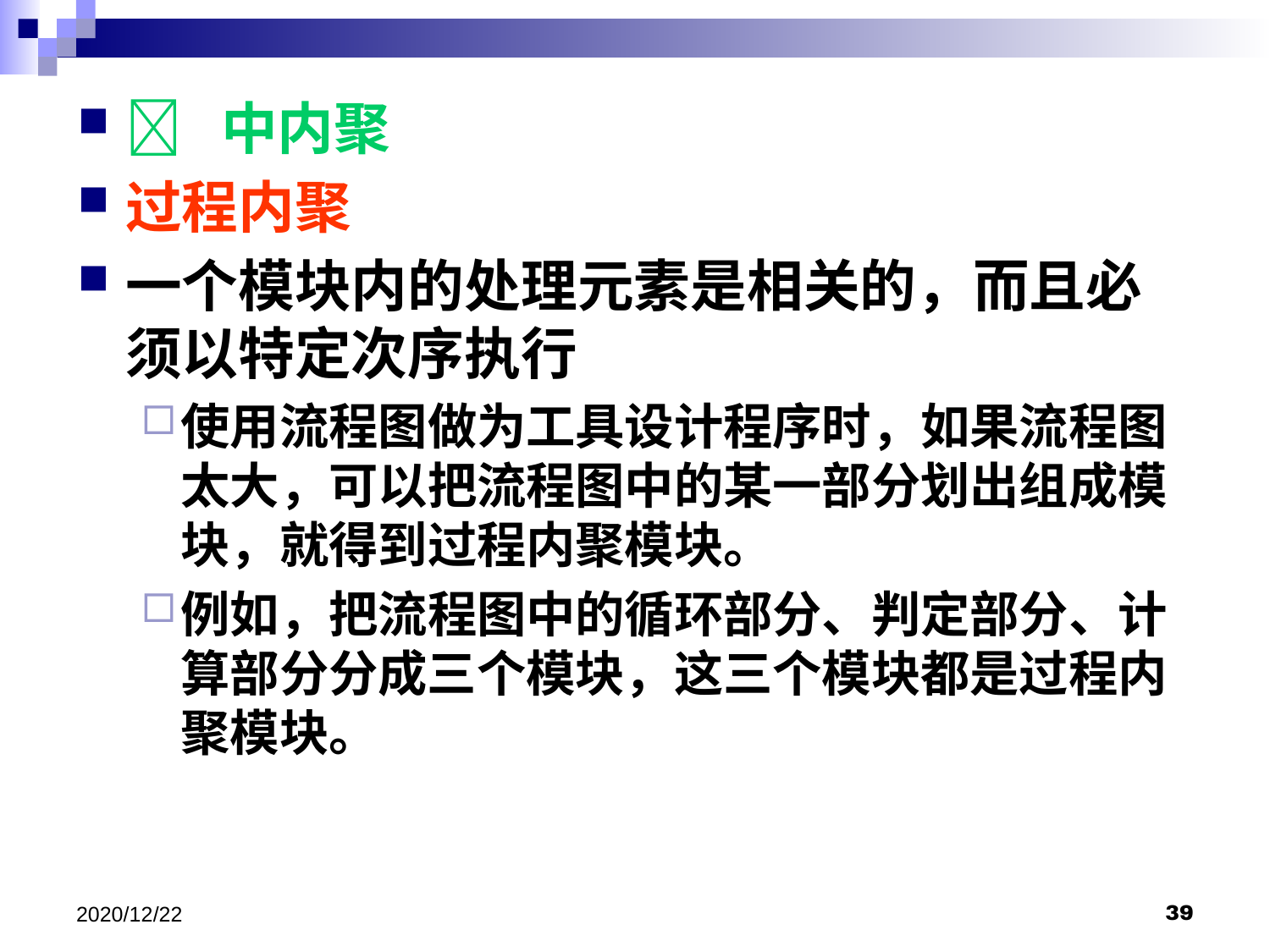

♣  中内聚
过程内聚
一个模块内的处理元素是相关的，而且必须以特定次序执行
使用流程图做为工具设计程序时，如果流程图太大，可以把流程图中的某一部分划出组成模块，就得到过程内聚模块。
例如，把流程图中的循环部分、判定部分、计算部分分成三个模块，这三个模块都是过程内聚模块。

2020/12/22
39